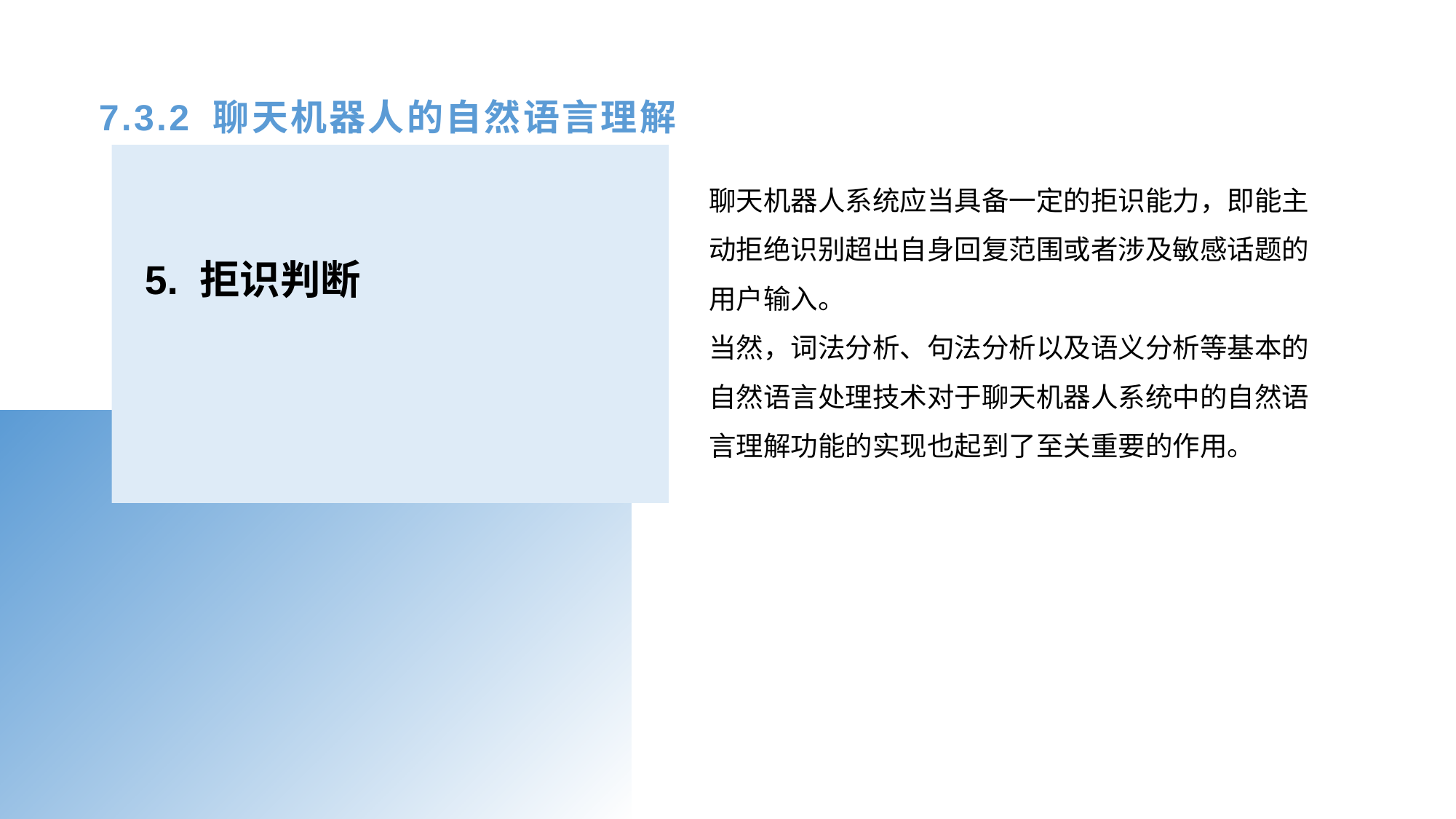

7.3.2 聊天机器人的自然语言理解

聊天机器人系统应当具备一定的拒识能力，即能主动拒绝识别超出自身回复范围或者涉及敏感话题的用户输入。
当然，词法分析、句法分析以及语义分析等基本的自然语言处理技术对于聊天机器人系统中的自然语言理解功能的实现也起到了至关重要的作用。
5. 拒识判断